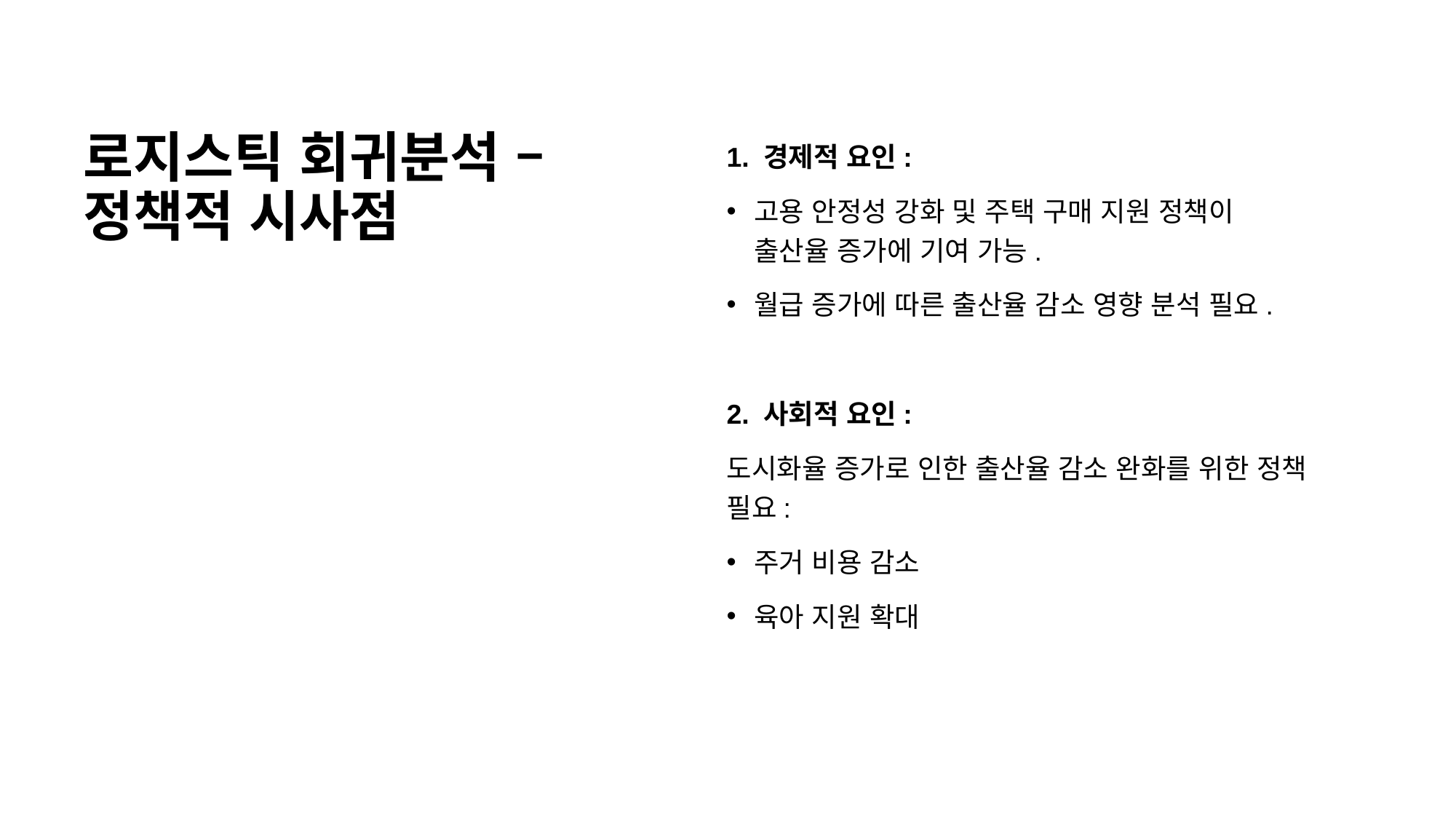

# 로지스틱 회귀분석 – 정책적 시사점
1. 경제적 요인:
고용 안정성 강화 및 주택 구매 지원 정책이 출산율 증가에 기여 가능.
월급 증가에 따른 출산율 감소 영향 분석 필요.

2. 사회적 요인:
도시화율 증가로 인한 출산율 감소 완화를 위한 정책 필요:
주거 비용 감소
육아 지원 확대